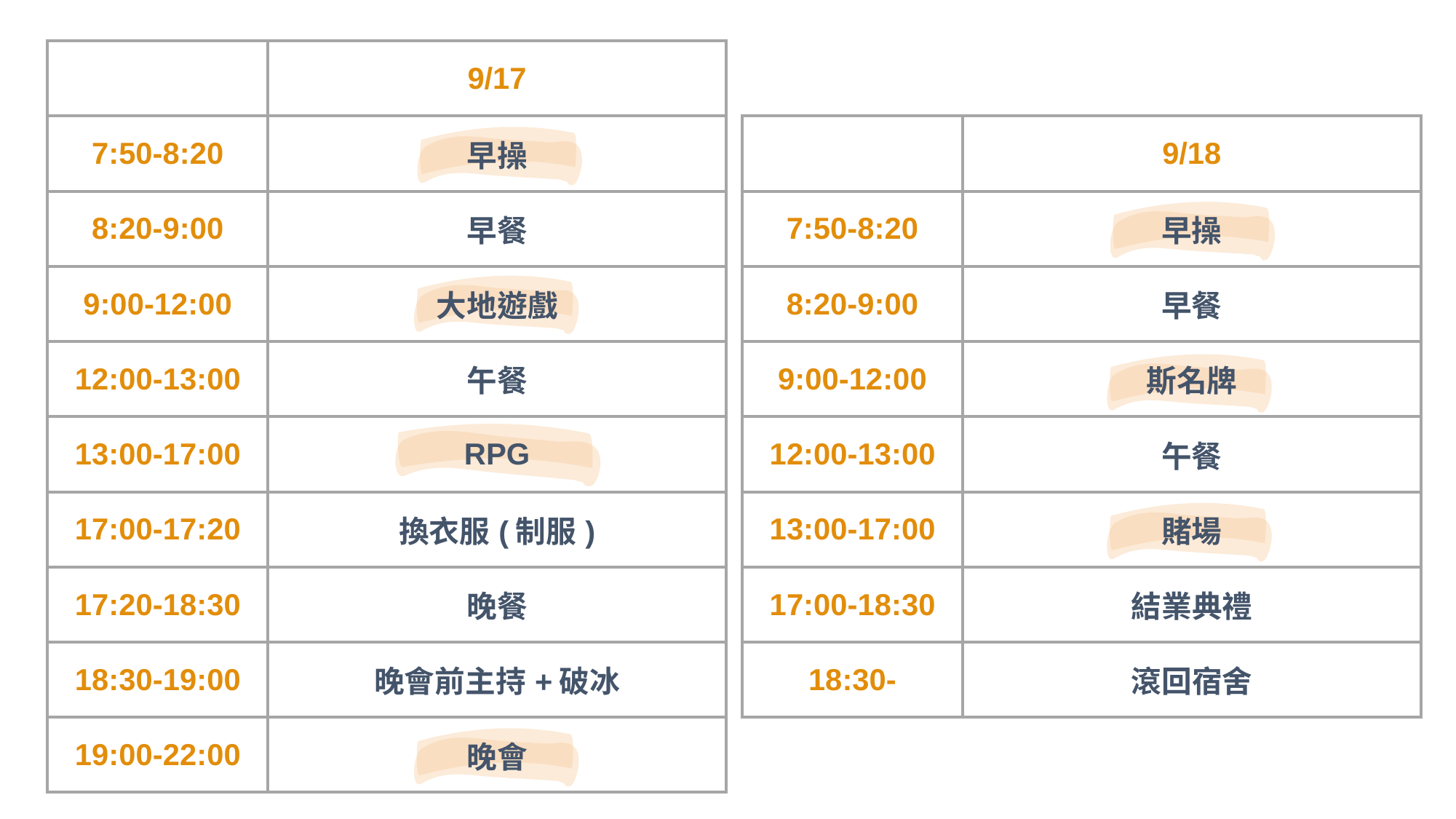

|  | 9/17 |
| --- | --- |
| 7:50-8:20 | 早操 |
| 8:20-9:00 | 早餐 |
| 9:00-12:00 | 大地遊戲 |
| 12:00-13:00 | 午餐 |
| 13:00-17:00 | RPG |
| 17:00-17:20 | 換衣服(制服) |
| 17:20-18:30 | 晚餐 |
| 18:30-19:00 | 晚會前主持+破冰 |
| 19:00-22:00 | 晚會 |
|  | 9/18 |
| --- | --- |
| 7:50-8:20 | 早操 |
| 8:20-9:00 | 早餐 |
| 9:00-12:00 | 斯名牌 |
| 12:00-13:00 | 午餐 |
| 13:00-17:00 | 賭場 |
| 17:00-18:30 | 結業典禮 |
| 18:30- | 滾回宿舍 |